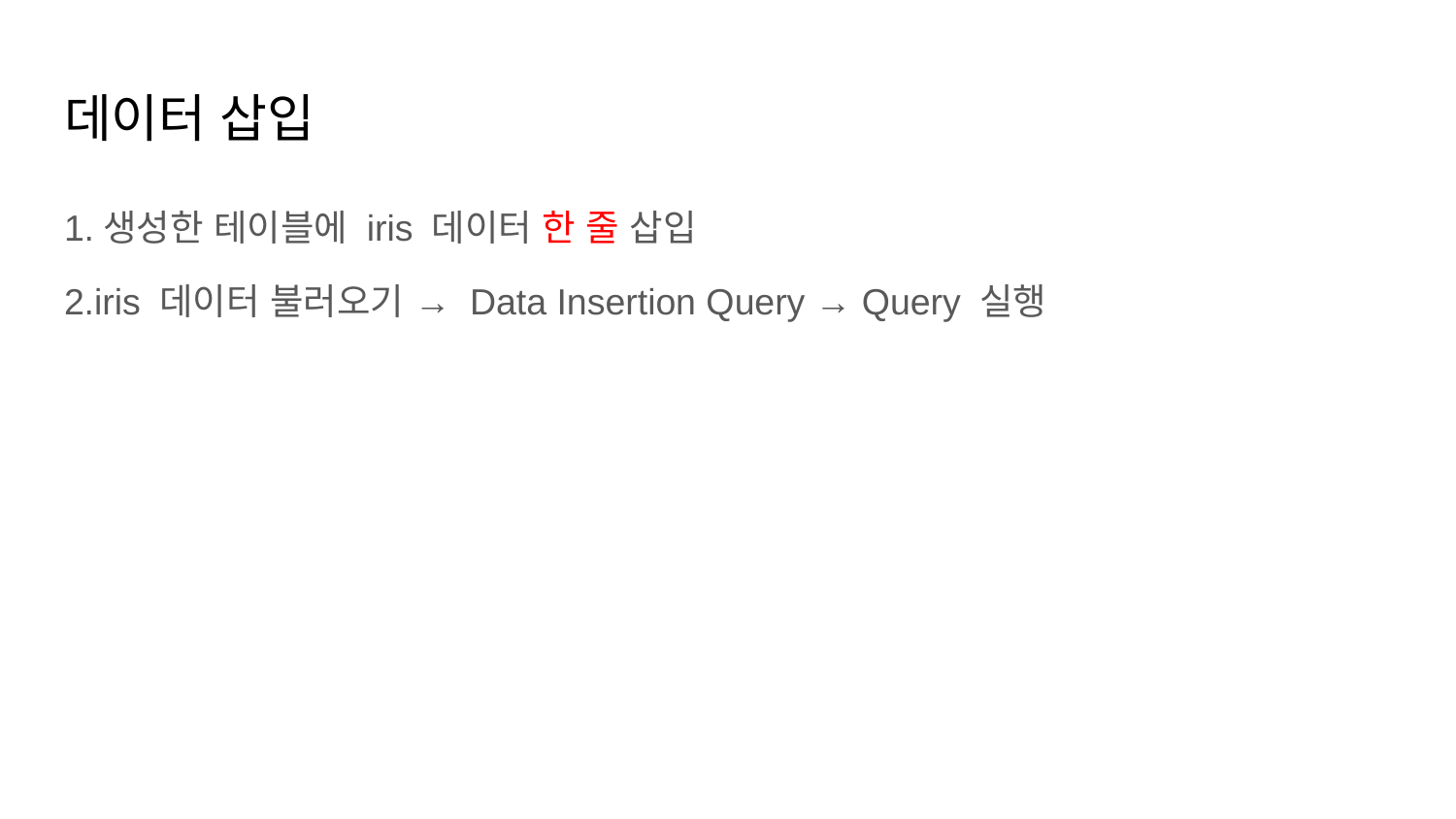

# 데이터 삽입
1.생성한 테이블에 iris 데이터 한 줄 삽입
2.iris 데이터 불러오기 → Data Insertion Query → Query 실행